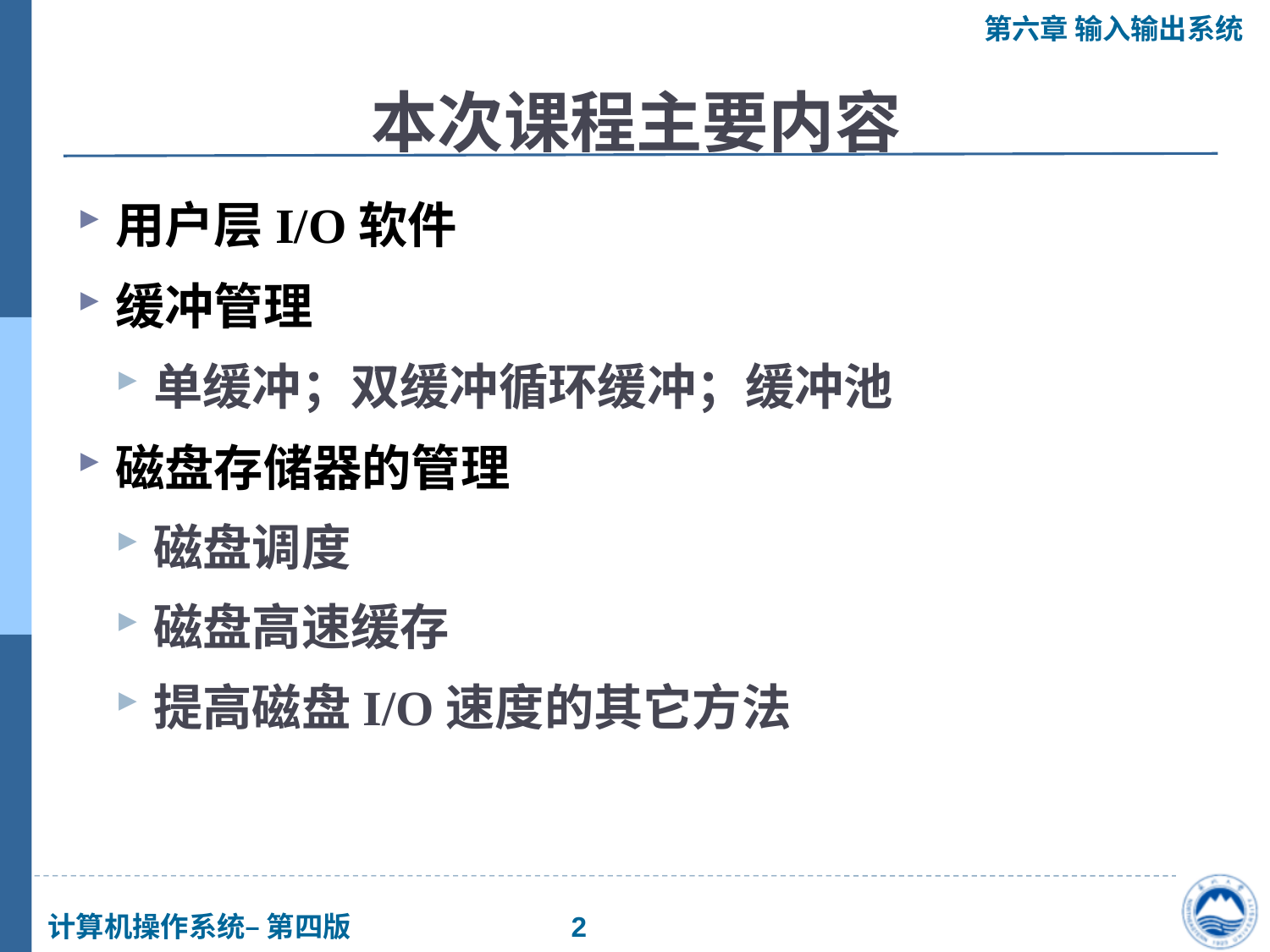

# 本次课程主要内容
用户层I/O软件
缓冲管理
单缓冲；双缓冲循环缓冲；缓冲池
磁盘存储器的管理
磁盘调度
磁盘高速缓存
提高磁盘I/O速度的其它方法